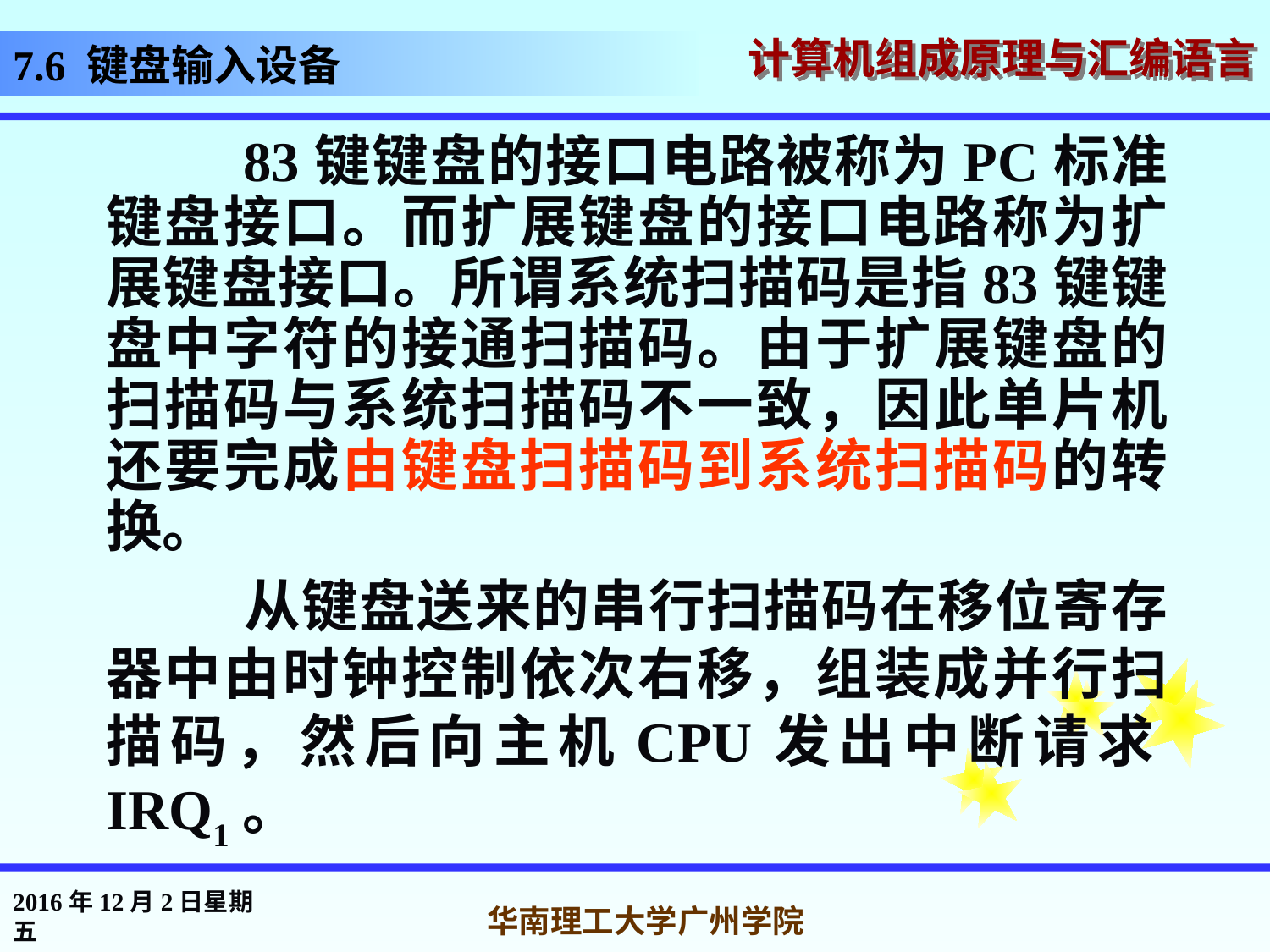

# 7.6 键盘输入设备
            83键键盘的接口电路被称为PC标准键盘接口。而扩展键盘的接口电路称为扩展键盘接口。所谓系统扫描码是指83键键盘中字符的接通扫描码。由于扩展键盘的扫描码与系统扫描码不一致，因此单片机还要完成由键盘扫描码到系统扫描码的转换。
            从键盘送来的串行扫描码在移位寄存器中由时钟控制依次右移，组装成并行扫描码，然后向主机CPU发出中断请求IRQ1。
2016年12月2日星期五
华南理工大学广州学院